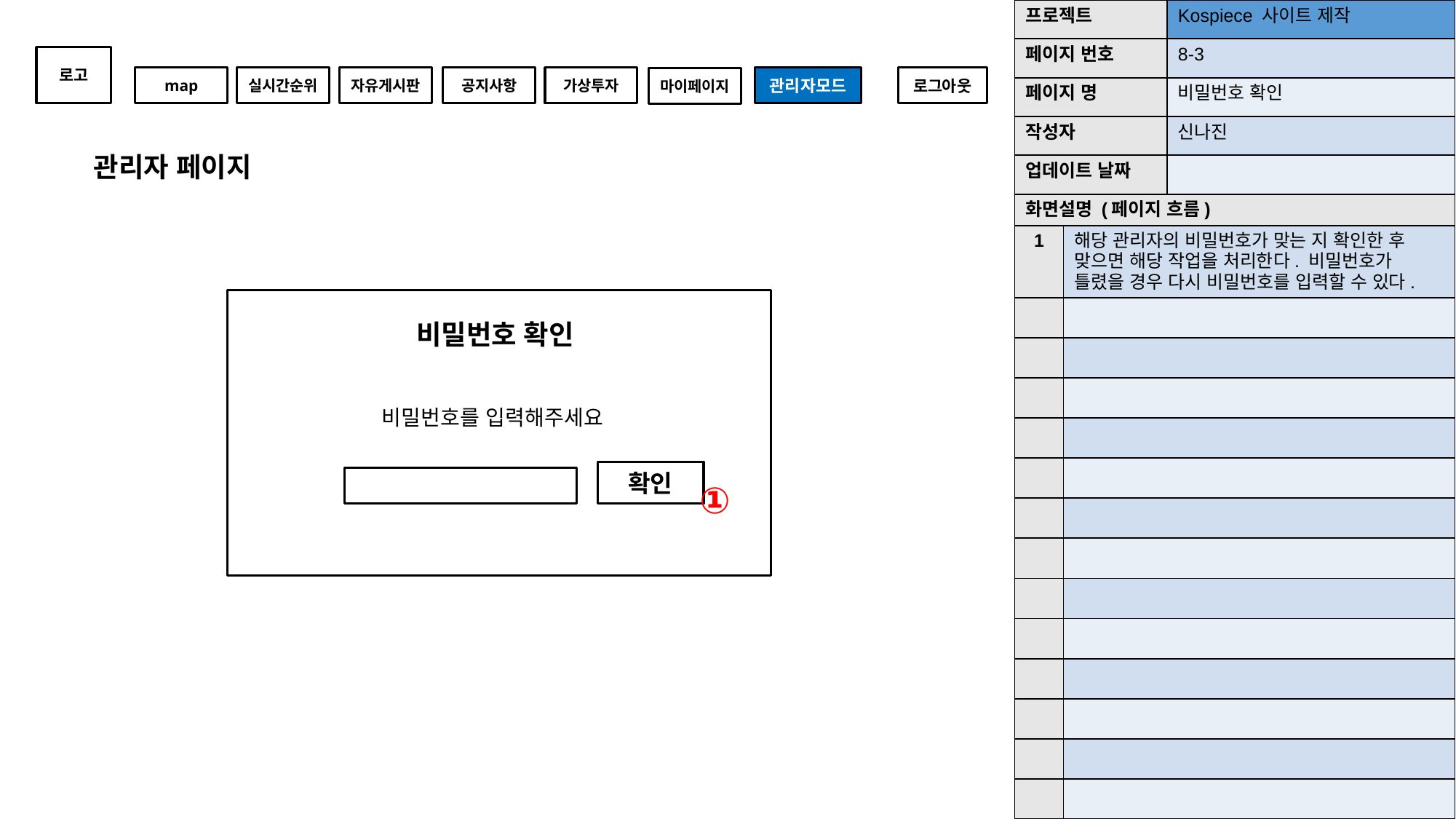

| 프로젝트 | Kospiece 사이트 제작 |
| --- | --- |
| 페이지 번호 | 8-3 |
| 페이지 명 | 비밀번호 확인 |
| 작성자 | 신나진 |
| 업데이트 날짜 |  |
로고
관리자모드
로그아웃
map
실시간순위
자유게시판
공지사항
가상투자
마이페이지
관리자 페이지
| 화면설명 (페이지 흐름) |  |
| --- | --- |
| 1 | 해당 관리자의 비밀번호가 맞는 지 확인한 후 맞으면 해당 작업을 처리한다. 비밀번호가 틀렸을 경우 다시 비밀번호를 입력할 수 있다. |
|  |  |
|  |  |
|  |  |
|  |  |
|  |  |
|  |  |
|  |  |
|  |  |
|  |  |
|  |  |
|  |  |
|  |  |
|  |  |

비밀번호 확인
비밀번호를 입력해주세요
확인
자유게시판
①